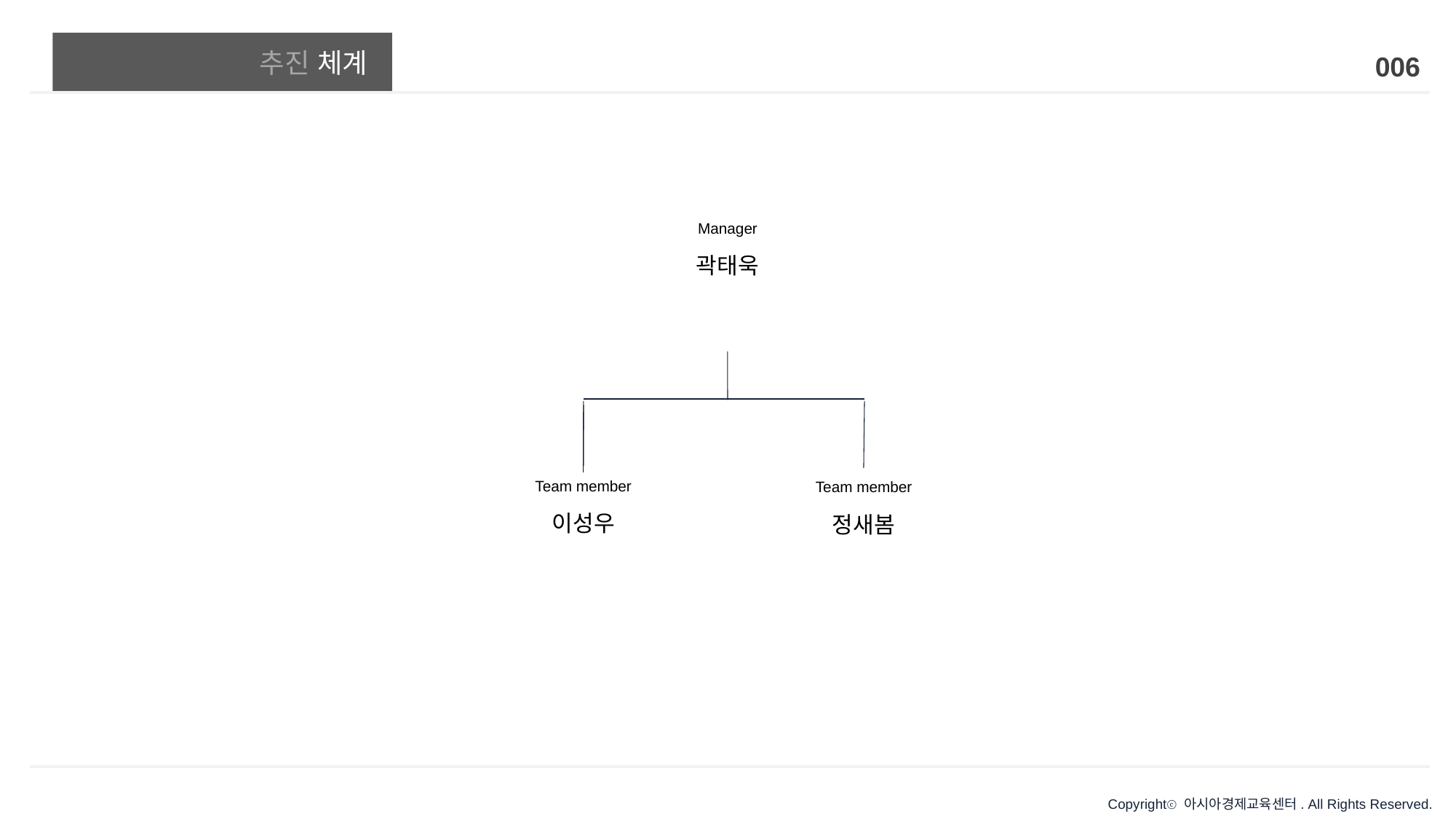

# 추진 체계
006
| Manager |
| --- |
| 곽태욱 |
|  |
| Team member |
| --- |
| 이성우 |
|  |
| Team member |
| --- |
| 정새봄 |
|  |